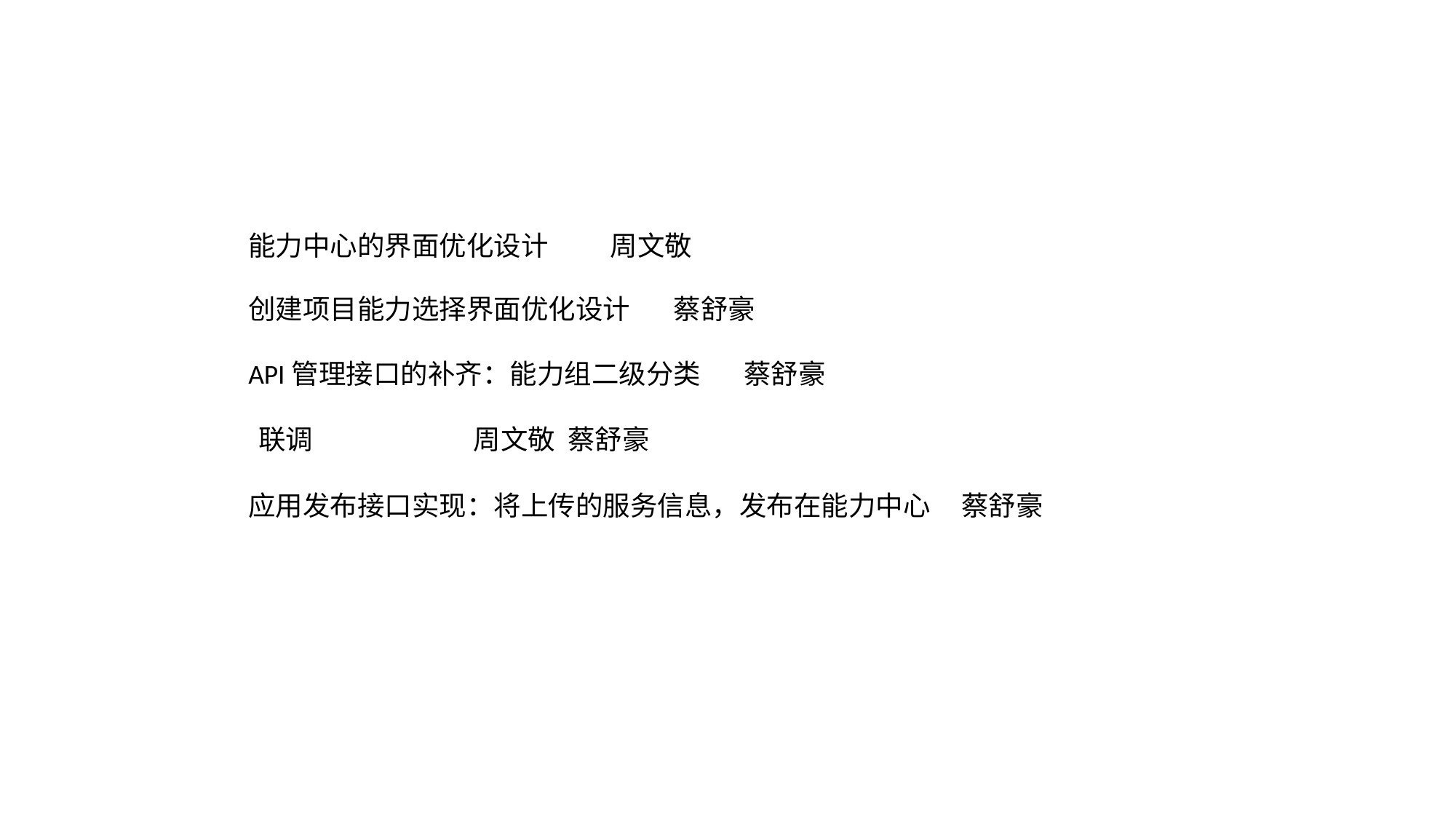

能力中心的界面优化设计          周文敬
创建项目能力选择界面优化设计       蔡舒豪
API管理接口的补齐：能力组二级分类       蔡舒豪
联调                          周文敬  蔡舒豪
应用发布接口实现：将上传的服务信息，发布在能力中心     蔡舒豪